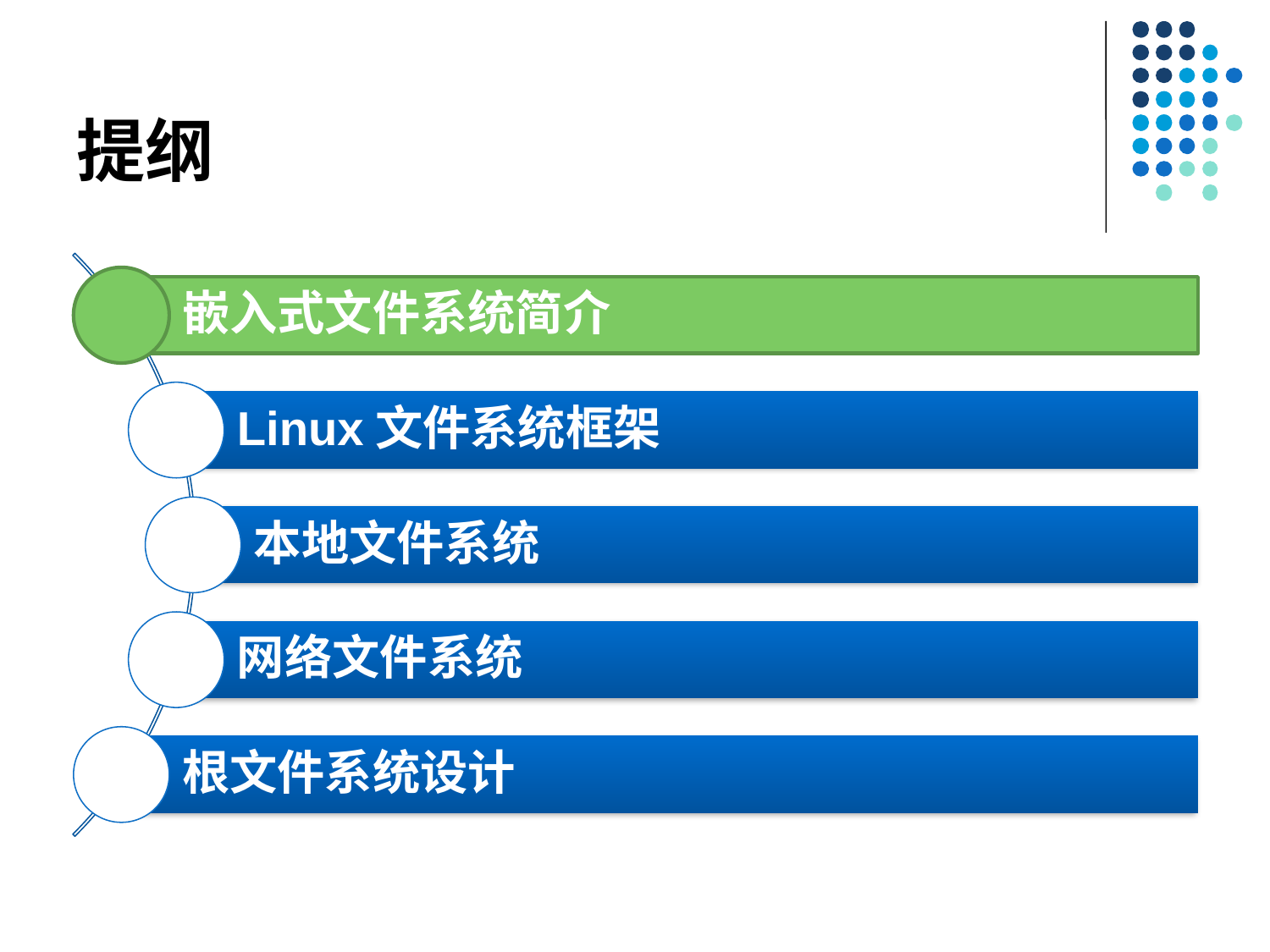

# 提纲
嵌入式文件系统简介
Linux文件系统框架
本地文件系统
网络文件系统
根文件系统设计